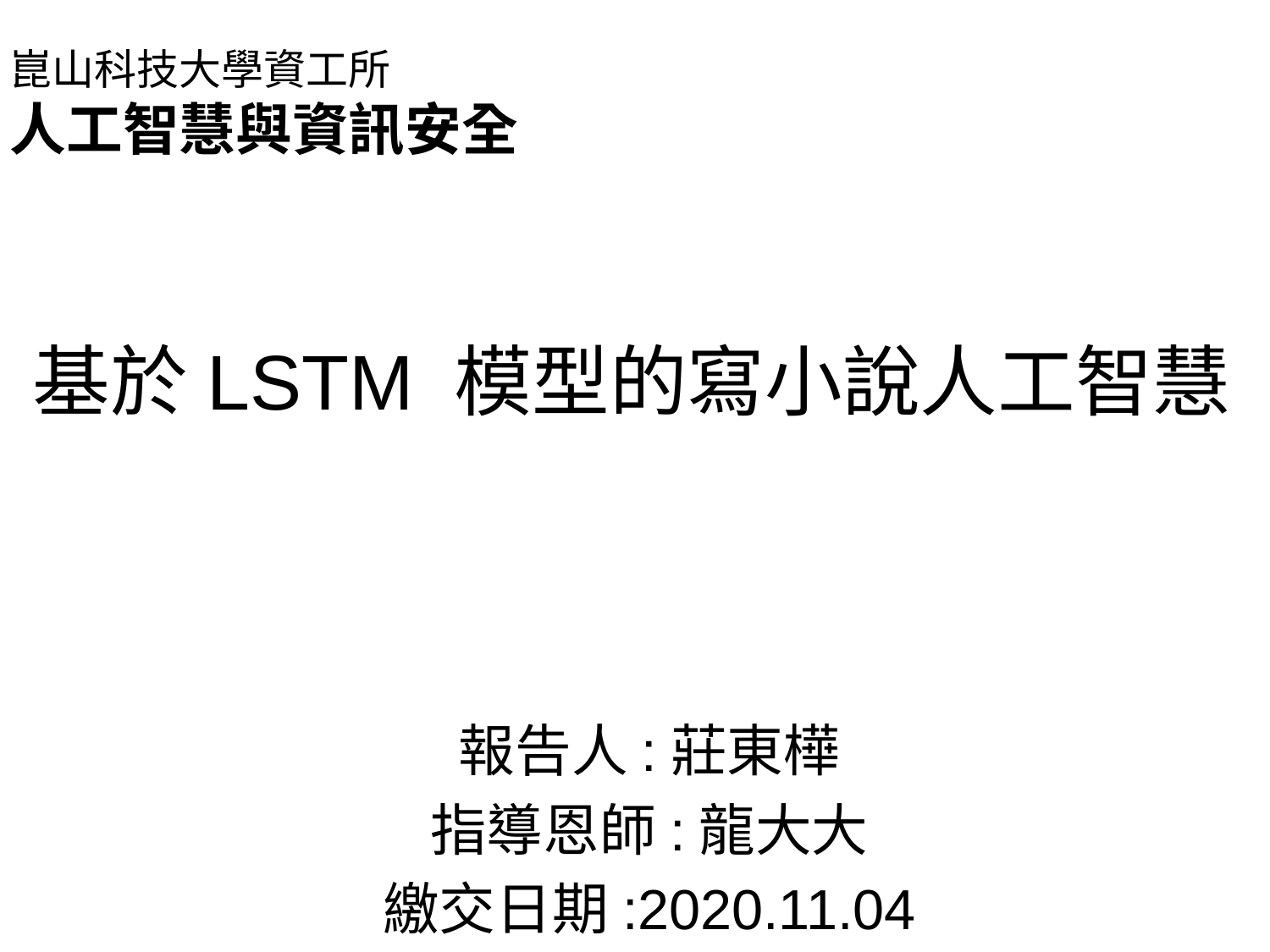

# 崑山科技大學資工所 人工智慧與資訊安全
基於LSTM 模型的寫小說人工智慧
報告人:莊東樺
指導恩師:龍大大
繳交日期:2020.11.04